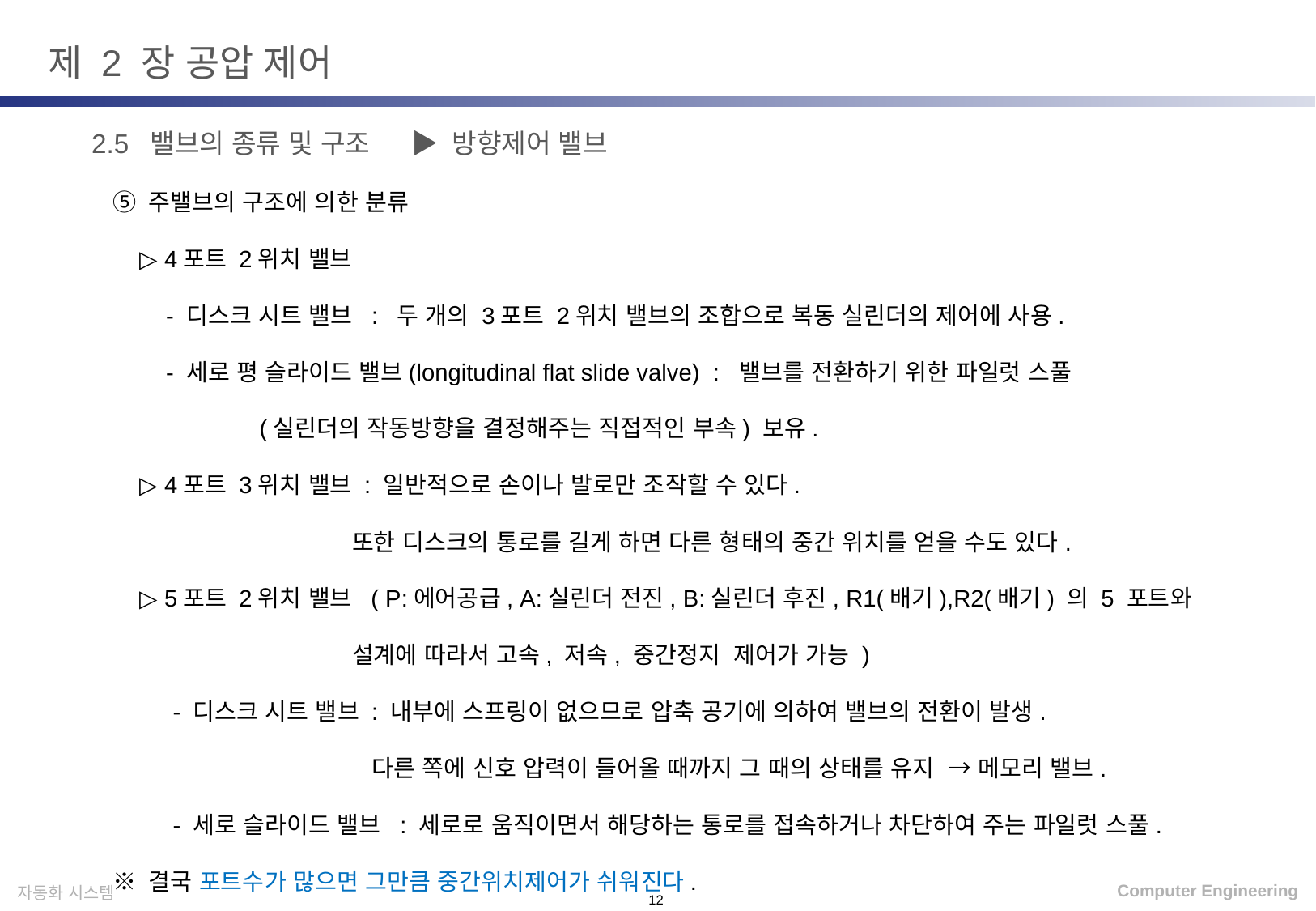

제 2 장 공압 제어
2.5  밸브의 종류 및 구조
▶ 방향제어 밸브
⑤ 주밸브의 구조에 의한 분류
    ▷ 4포트 2위치 밸브
        - 디스크 시트 밸브  :  두 개의 3포트 2위치 밸브의 조합으로 복동 실린더의 제어에 사용.
        - 세로 평 슬라이드 밸브(longitudinal flat slide valve)  :  밸브를 전환하기 위한 파일럿 스풀
                      (실린더의 작동방향을 결정해주는 직접적인 부속) 보유.
    ▷ 4포트 3위치 밸브 : 일반적으로 손이나 발로만 조작할 수 있다.
                                   또한 디스크의 통로를 길게 하면 다른 형태의 중간 위치를 얻을 수도 있다.
    ▷ 5포트 2위치 밸브  ( P:에어공급, A:실린더 전진, B:실린더 후진, R1(배기),R2(배기) 의 5 포트와
                                   설계에 따라서 고속, 저속, 중간정지  제어가 가능 )
         - 디스크 시트 밸브 : 내부에 스프링이 없으므로 압축 공기에 의하여 밸브의 전환이 발생.
                                      다른 쪽에 신호 압력이 들어올 때까지 그 때의 상태를 유지  → 메모리 밸브.
         - 세로 슬라이드 밸브  : 세로로 움직이면서 해당하는 통로를 접속하거나 차단하여 주는 파일럿 스풀.
※ 결국 포트수가 많으면 그만큼 중간위치제어가 쉬워진다.